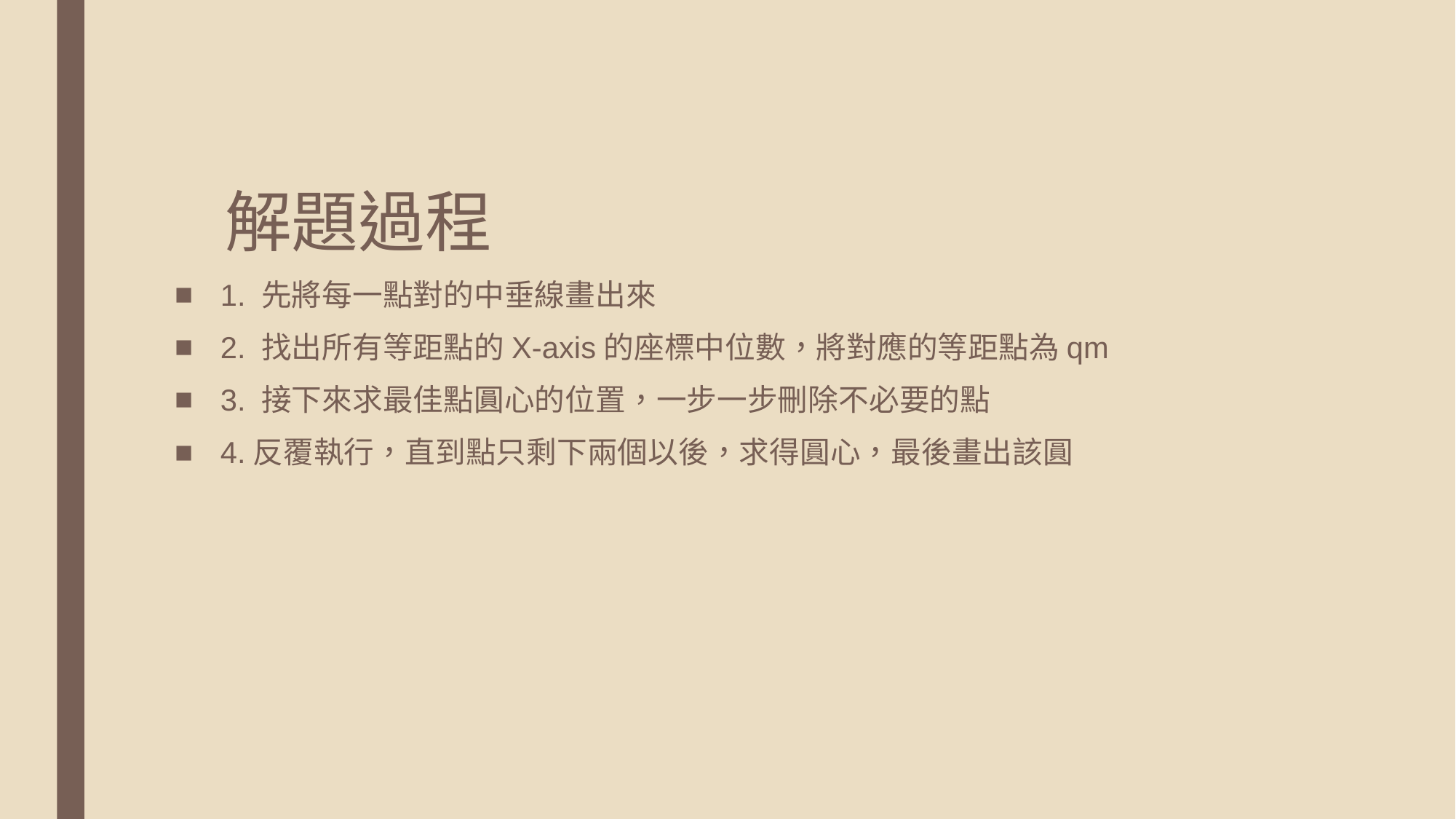

# 解題過程
1. 先將每一點對的中垂線畫出來
2. 找出所有等距點的X-axis的座標中位數，將對應的等距點為qm
3. 接下來求最佳點圓心的位置，一步一步刪除不必要的點
4.反覆執行，直到點只剩下兩個以後，求得圓心，最後畫出該圓